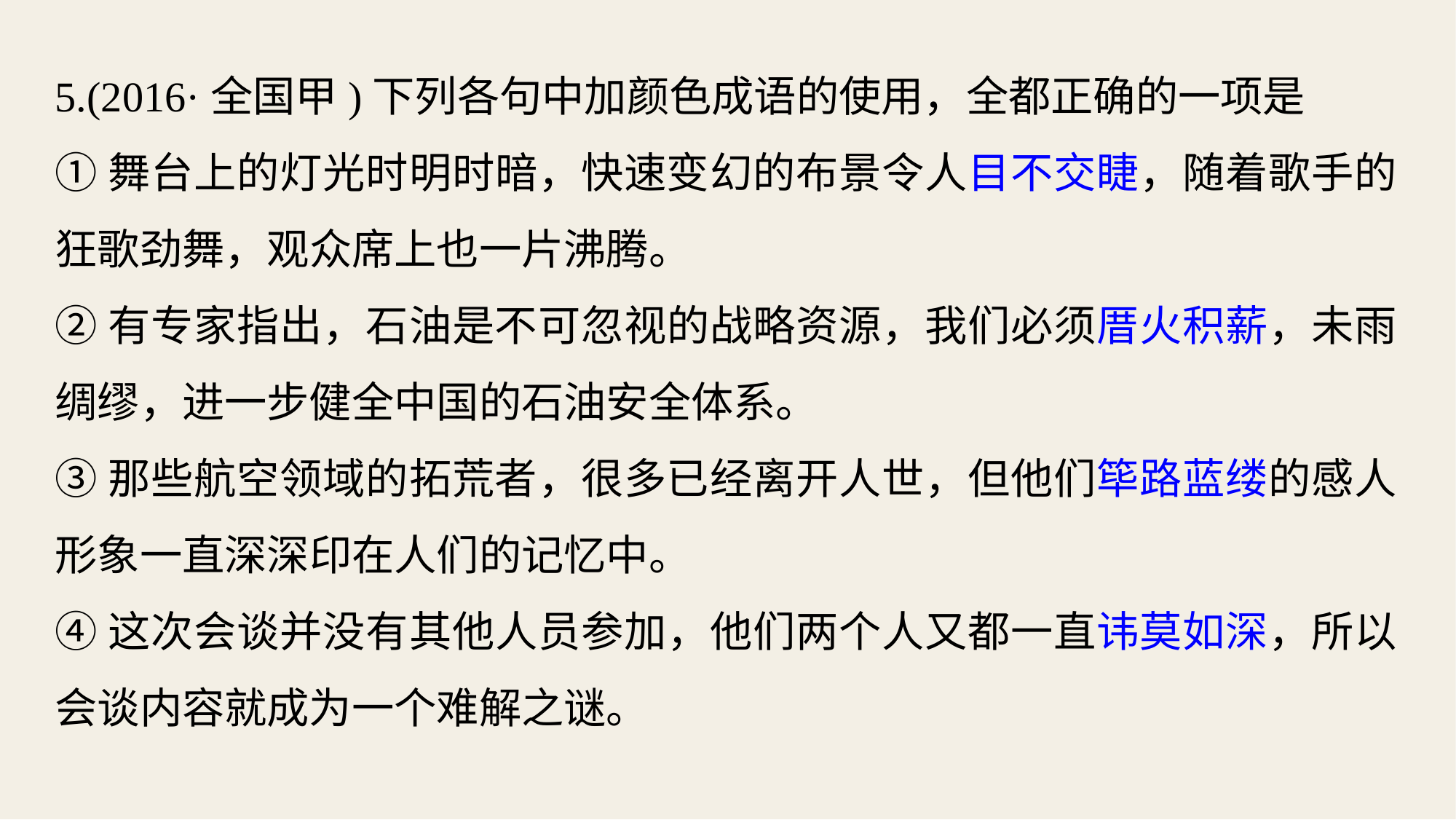

5.(2016·全国甲)下列各句中加颜色成语的使用，全都正确的一项是
①舞台上的灯光时明时暗，快速变幻的布景令人目不交睫，随着歌手的狂歌劲舞，观众席上也一片沸腾。
②有专家指出，石油是不可忽视的战略资源，我们必须厝火积薪，未雨绸缪，进一步健全中国的石油安全体系。
③那些航空领域的拓荒者，很多已经离开人世，但他们筚路蓝缕的感人形象一直深深印在人们的记忆中。
④这次会谈并没有其他人员参加，他们两个人又都一直讳莫如深，所以会谈内容就成为一个难解之谜。